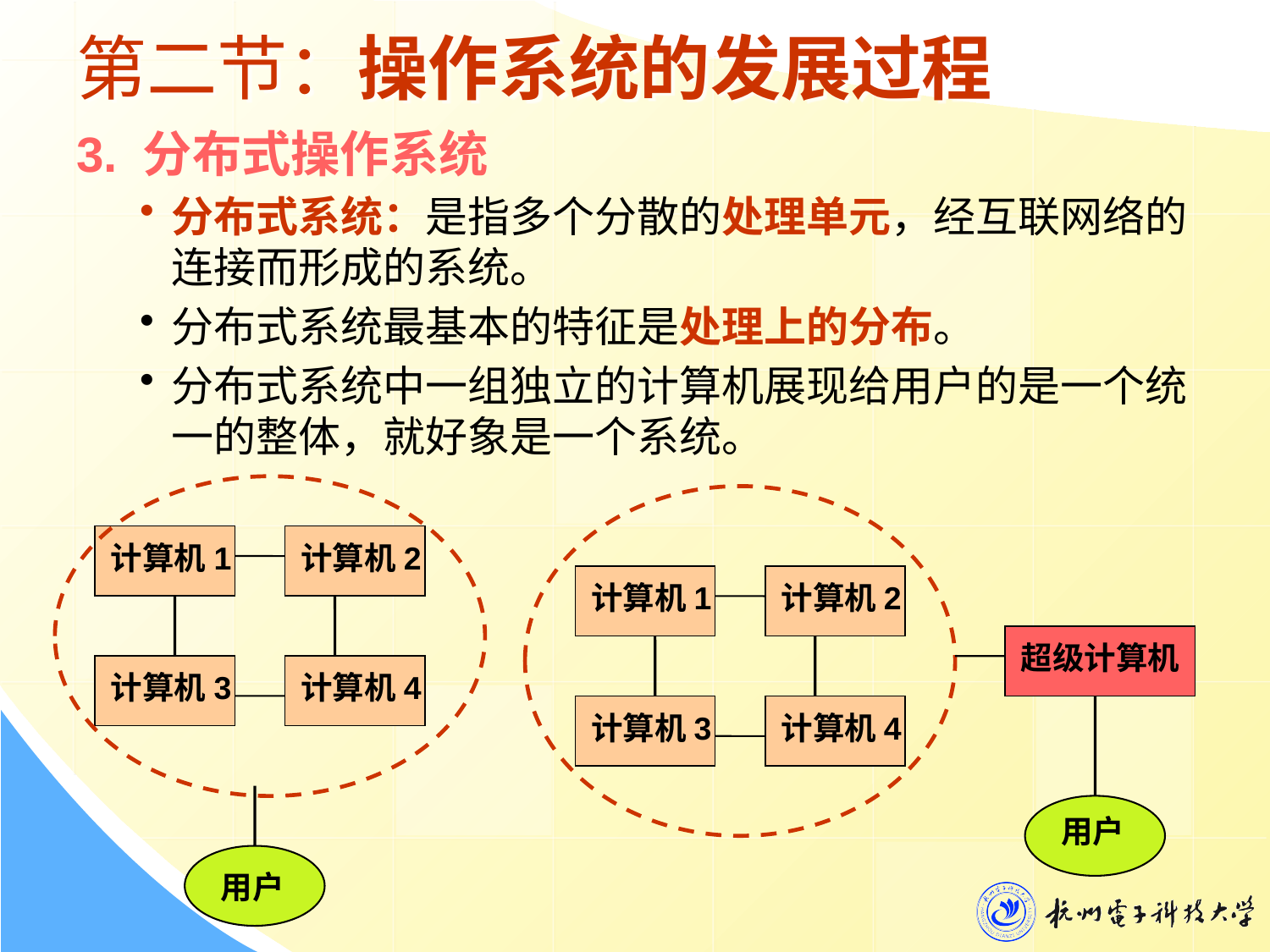

# 第二节：操作系统的发展过程
3. 分布式操作系统
分布式系统：是指多个分散的处理单元，经互联网络的连接而形成的系统。
分布式系统最基本的特征是处理上的分布。
分布式系统中一组独立的计算机展现给用户的是一个统一的整体，就好象是一个系统。

计算机1

计算机2

计算机1

计算机2

超级计算机

计算机3

计算机4

计算机3

计算机4

用户

用户